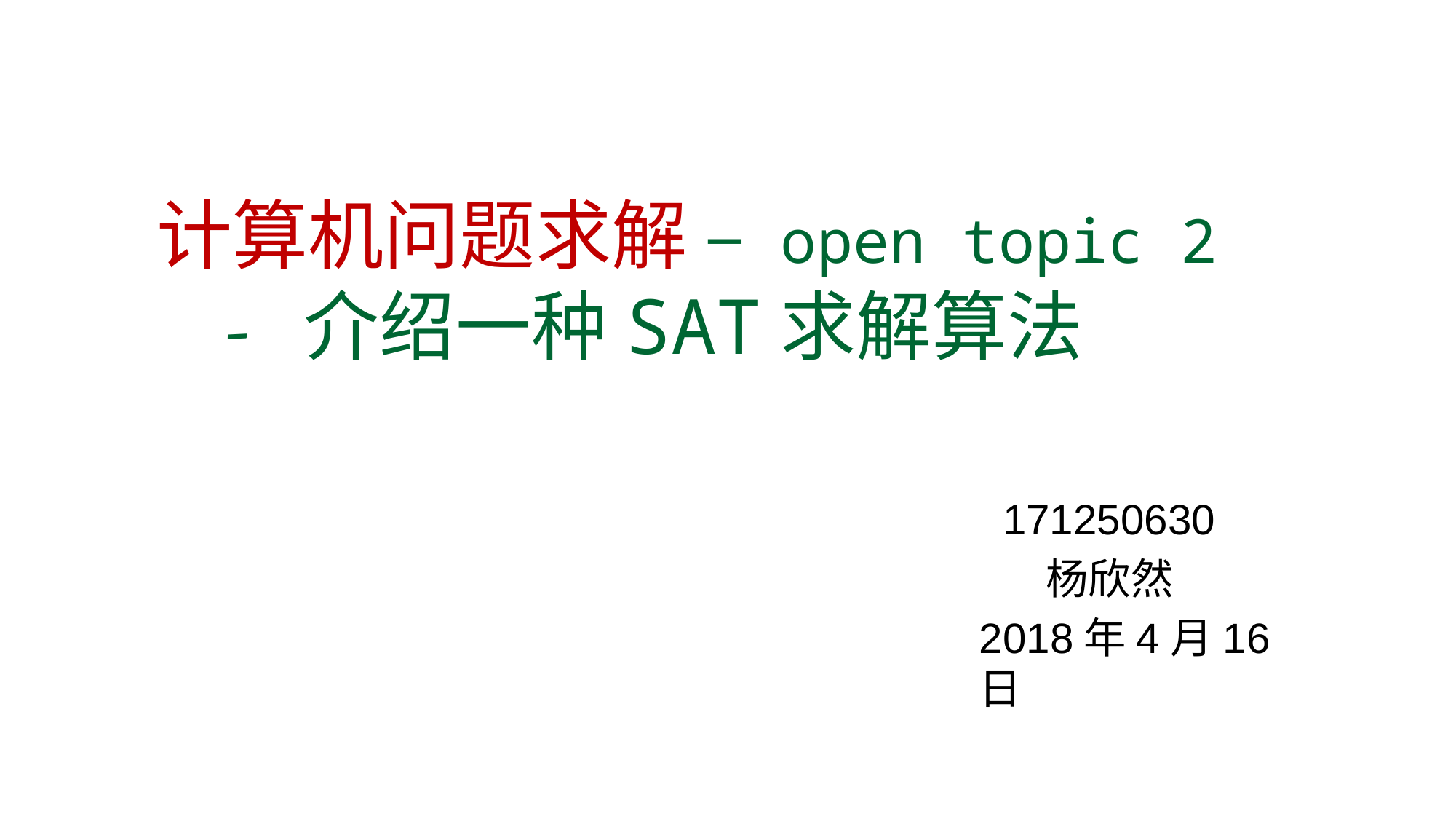

# 计算机问题求解 – open topic 2 -  介绍一种SAT求解算法
  171250630
      杨欣然
2018年4月16日